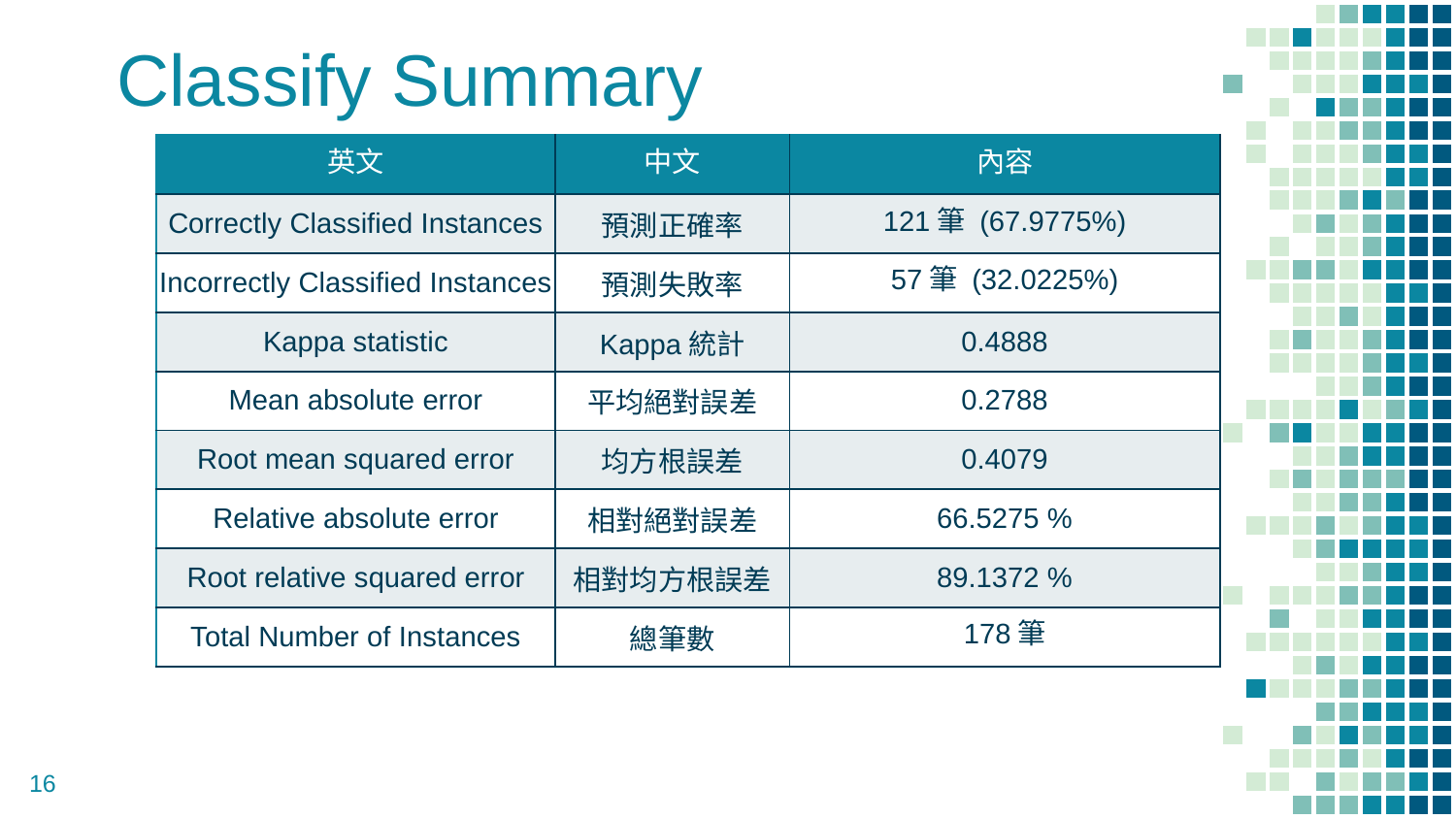

# Classify Summary
| 英文 | 中文 | 內容 |
| --- | --- | --- |
| Correctly Classified Instances | 預測正確率 | 121筆 (67.9775%) |
| Incorrectly Classified Instances | 預測失敗率 | 57筆 (32.0225%) |
| Kappa statistic | Kappa統計 | 0.4888 |
| Mean absolute error | 平均絕對誤差 | 0.2788 |
| Root mean squared error | 均方根誤差 | 0.4079 |
| Relative absolute error | 相對絕對誤差 | 66.5275 % |
| Root relative squared error | 相對均方根誤差 | 89.1372 % |
| Total Number of Instances | 總筆數 | 178筆 |
16